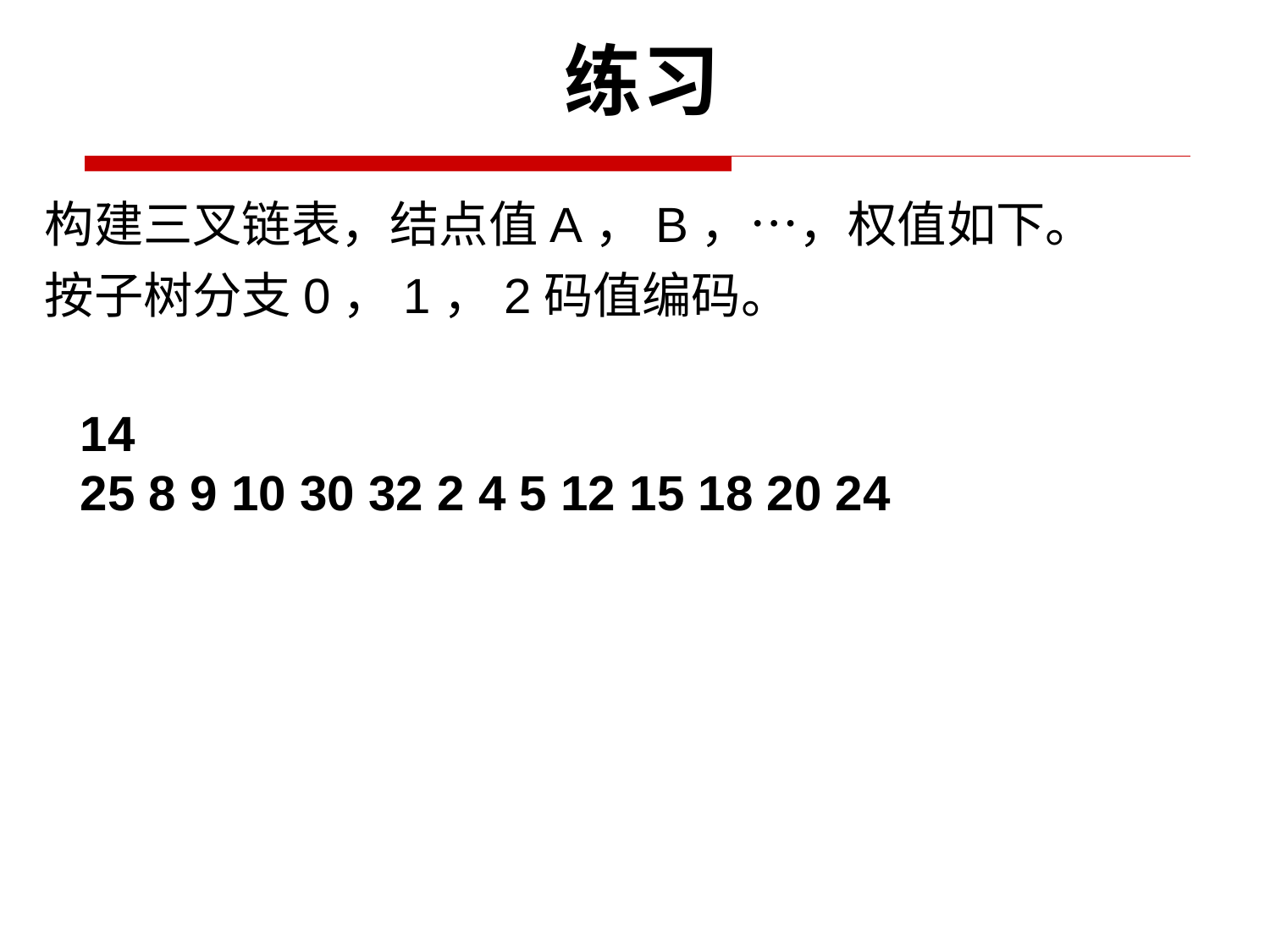

练习
构建三叉链表，结点值A，B，…，权值如下。
按子树分支0，1，2码值编码。
14
25 8 9 10 30 32 2 4 5 12 15 18 20 24